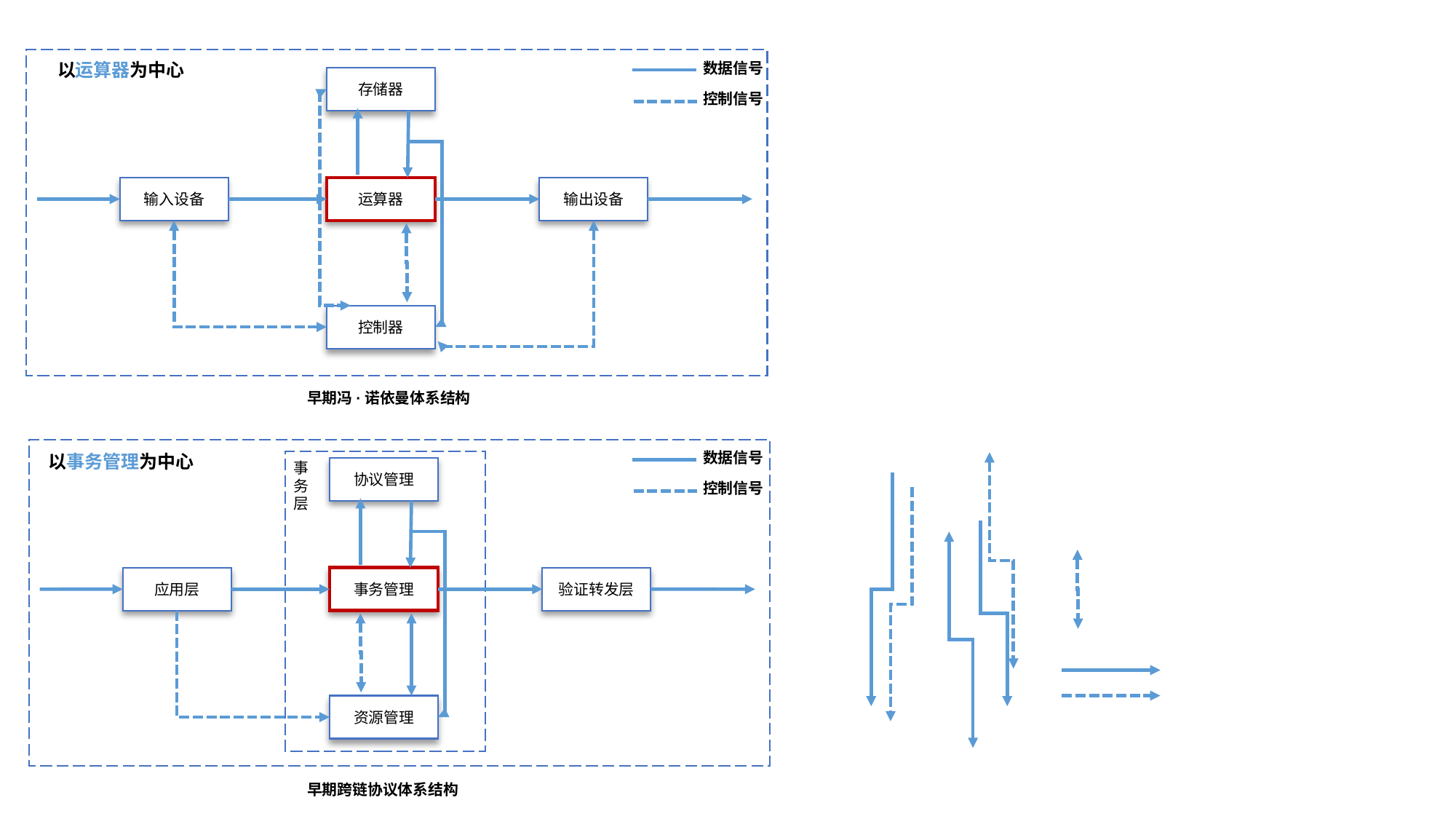

以运算器为中心
数据信号
存储器
控制信号
输入设备
运算器
输出设备
控制器
早期冯·诺依曼体系结构

数据信号
以事务管理为中心

事务层
协议管理
控制信号
应用层
事务管理
验证转发层
资源管理
早期跨链协议体系结构